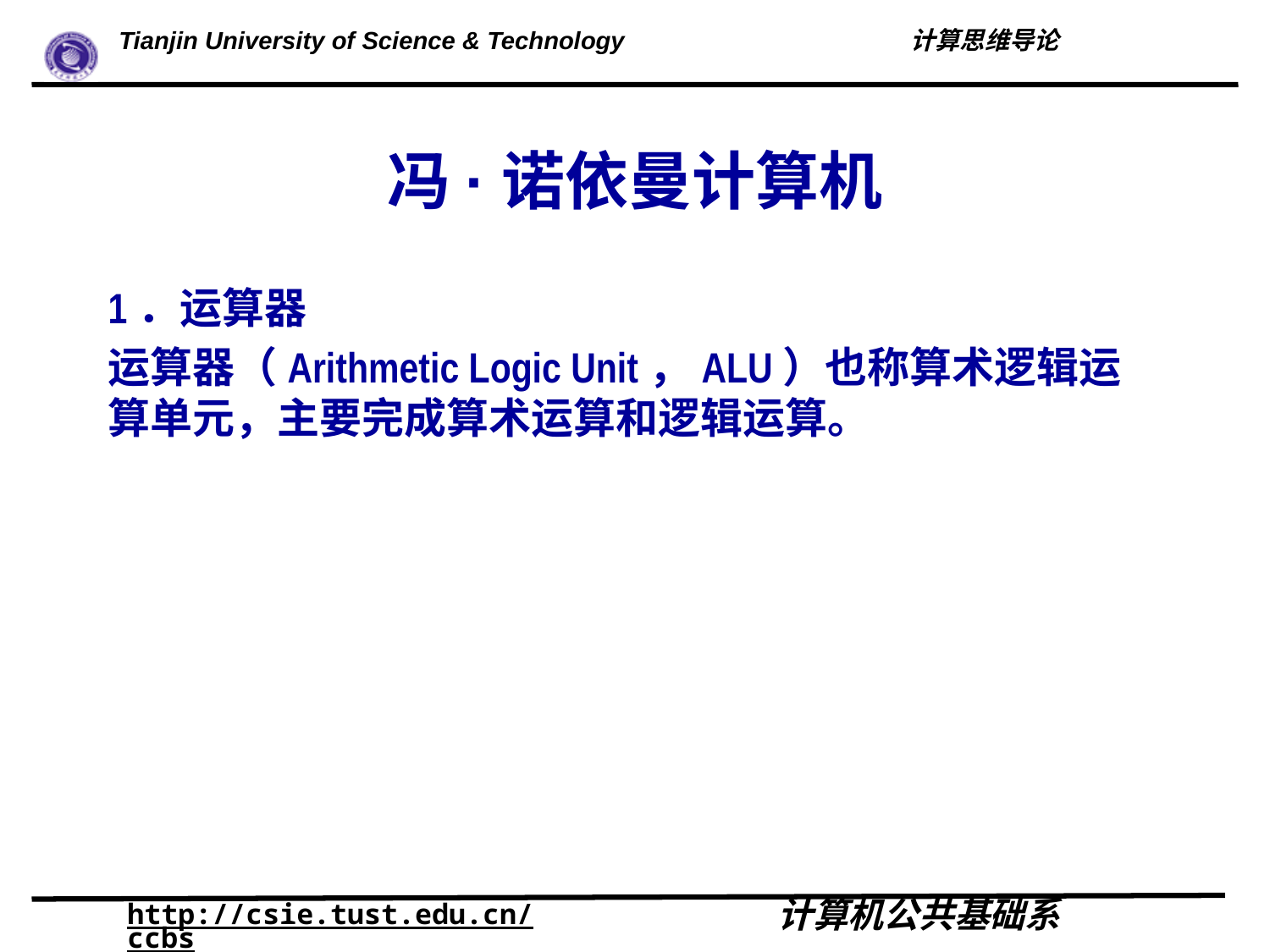

# 冯·诺依曼计算机
1．运算器
运算器（Arithmetic Logic Unit，ALU）也称算术逻辑运算单元，主要完成算术运算和逻辑运算。